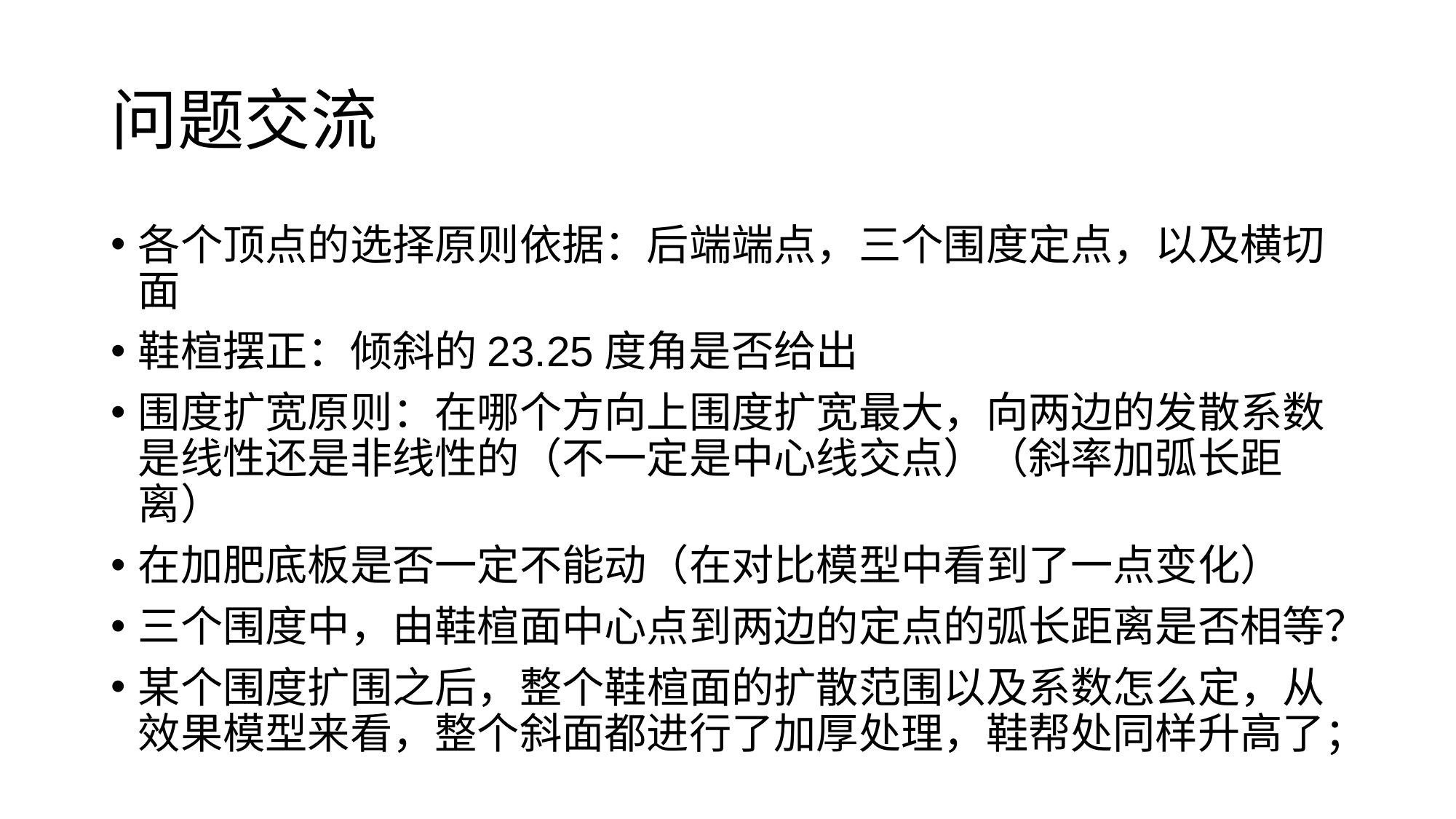

# 问题交流
各个顶点的选择原则依据：后端端点，三个围度定点，以及横切面
鞋楦摆正：倾斜的23.25度角是否给出
围度扩宽原则：在哪个方向上围度扩宽最大，向两边的发散系数是线性还是非线性的（不一定是中心线交点）（斜率加弧长距离）
在加肥底板是否一定不能动（在对比模型中看到了一点变化）
三个围度中，由鞋楦面中心点到两边的定点的弧长距离是否相等？
某个围度扩围之后，整个鞋楦面的扩散范围以及系数怎么定，从效果模型来看，整个斜面都进行了加厚处理，鞋帮处同样升高了；